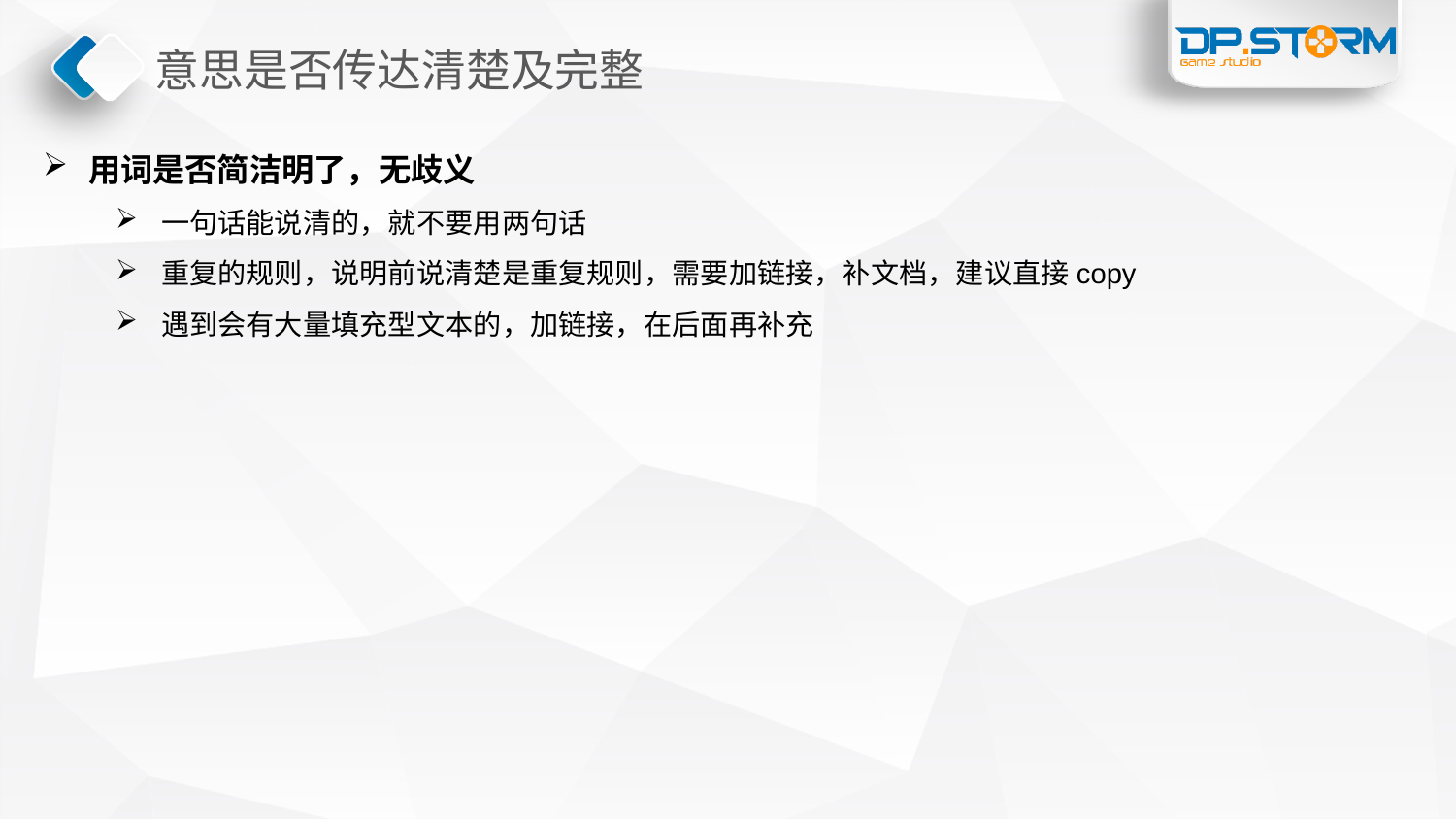

# 意思是否传达清楚及完整
用词是否简洁明了，无歧义
一句话能说清的，就不要用两句话
重复的规则，说明前说清楚是重复规则，需要加链接，补文档，建议直接copy
遇到会有大量填充型文本的，加链接，在后面再补充